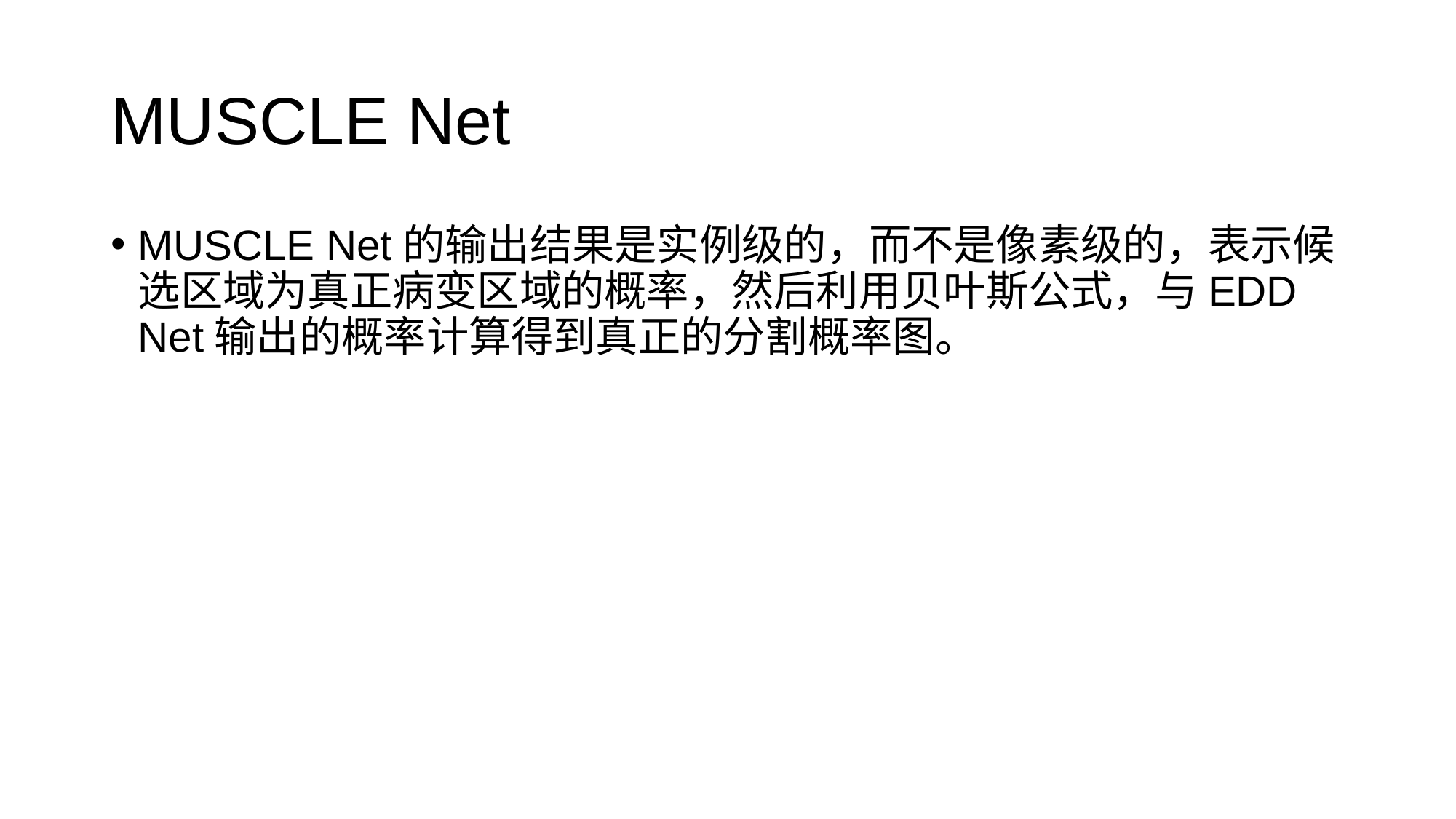

# MUSCLE Net
MUSCLE Net的输出结果是实例级的，而不是像素级的，表示候选区域为真正病变区域的概率，然后利用贝叶斯公式，与EDD Net输出的概率计算得到真正的分割概率图。